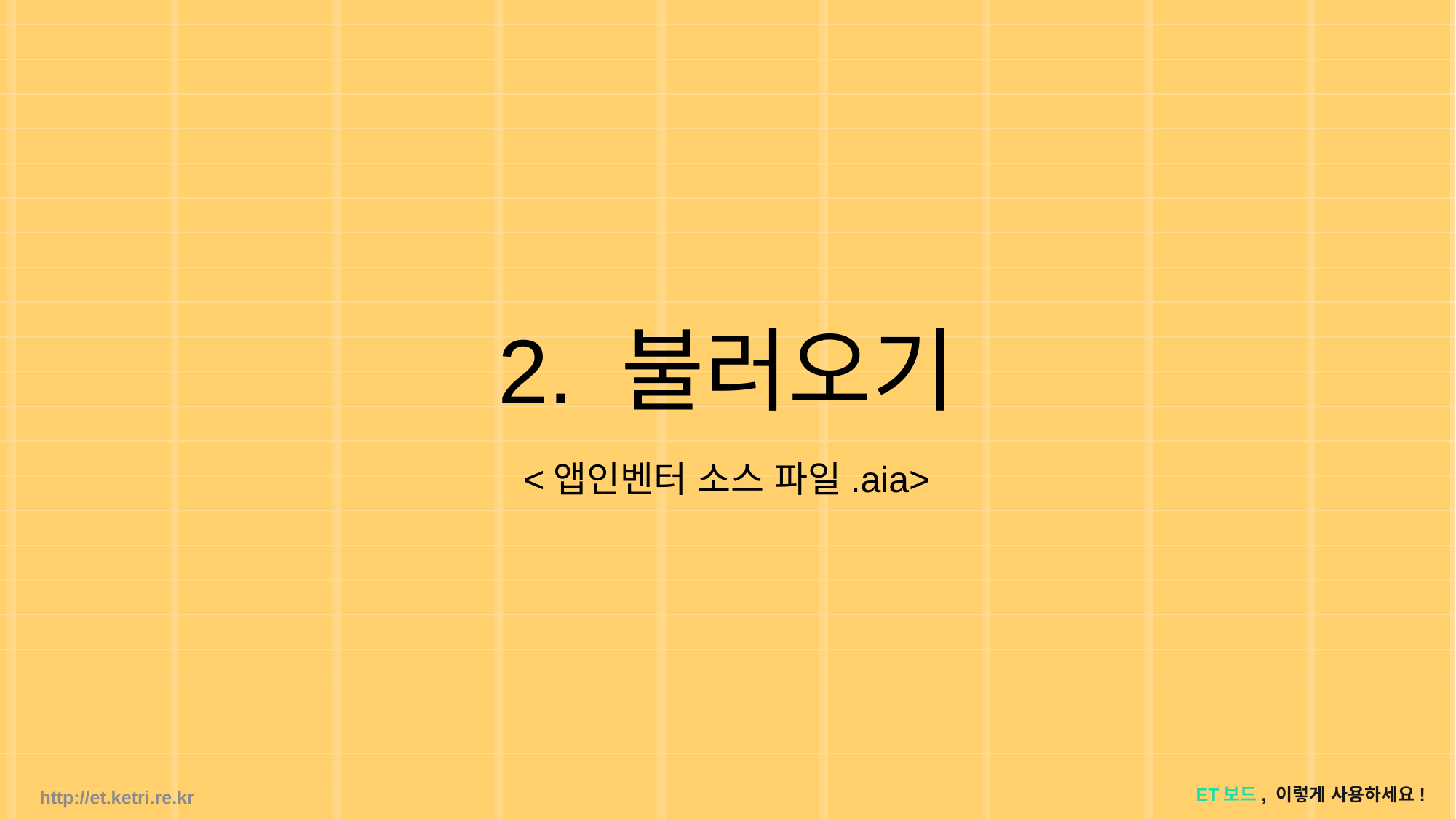

# 2. 불러오기
<앱인벤터 소스 파일.aia>
http://et.ketri.re.kr